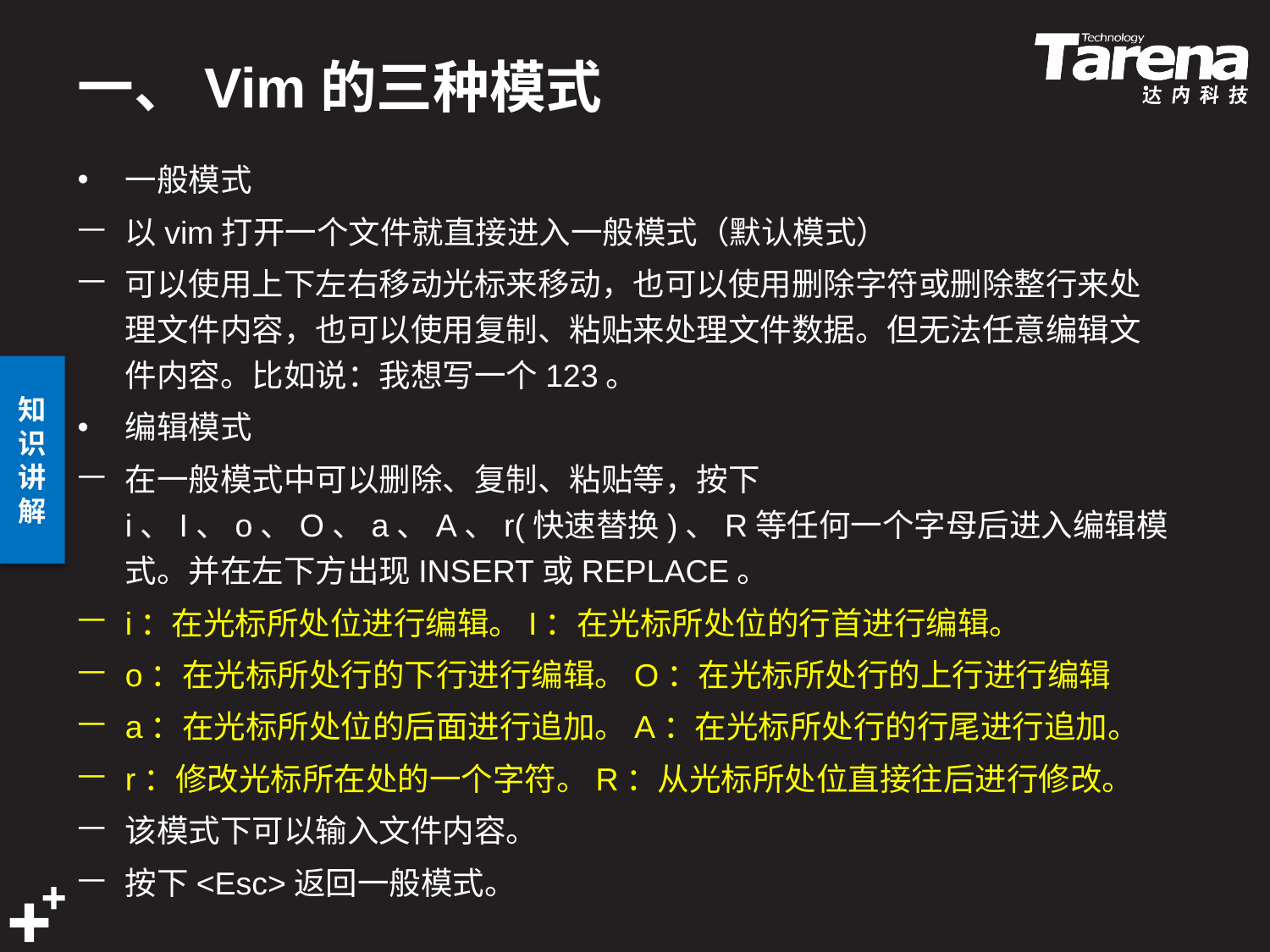

# 一、Vim的三种模式
一般模式
以vim打开一个文件就直接进入一般模式（默认模式）
可以使用上下左右移动光标来移动，也可以使用删除字符或删除整行来处理文件内容，也可以使用复制、粘贴来处理文件数据。但无法任意编辑文件内容。比如说：我想写一个123。
编辑模式
在一般模式中可以删除、复制、粘贴等，按下i、I、o、O、a、A、r(快速替换)、R等任何一个字母后进入编辑模式。并在左下方出现INSERT或REPLACE。
i：在光标所处位进行编辑。I：在光标所处位的行首进行编辑。
o：在光标所处行的下行进行编辑。O：在光标所处行的上行进行编辑
a：在光标所处位的后面进行追加。A：在光标所处行的行尾进行追加。
r：修改光标所在处的一个字符。R：从光标所处位直接往后进行修改。
该模式下可以输入文件内容。
按下<Esc>返回一般模式。